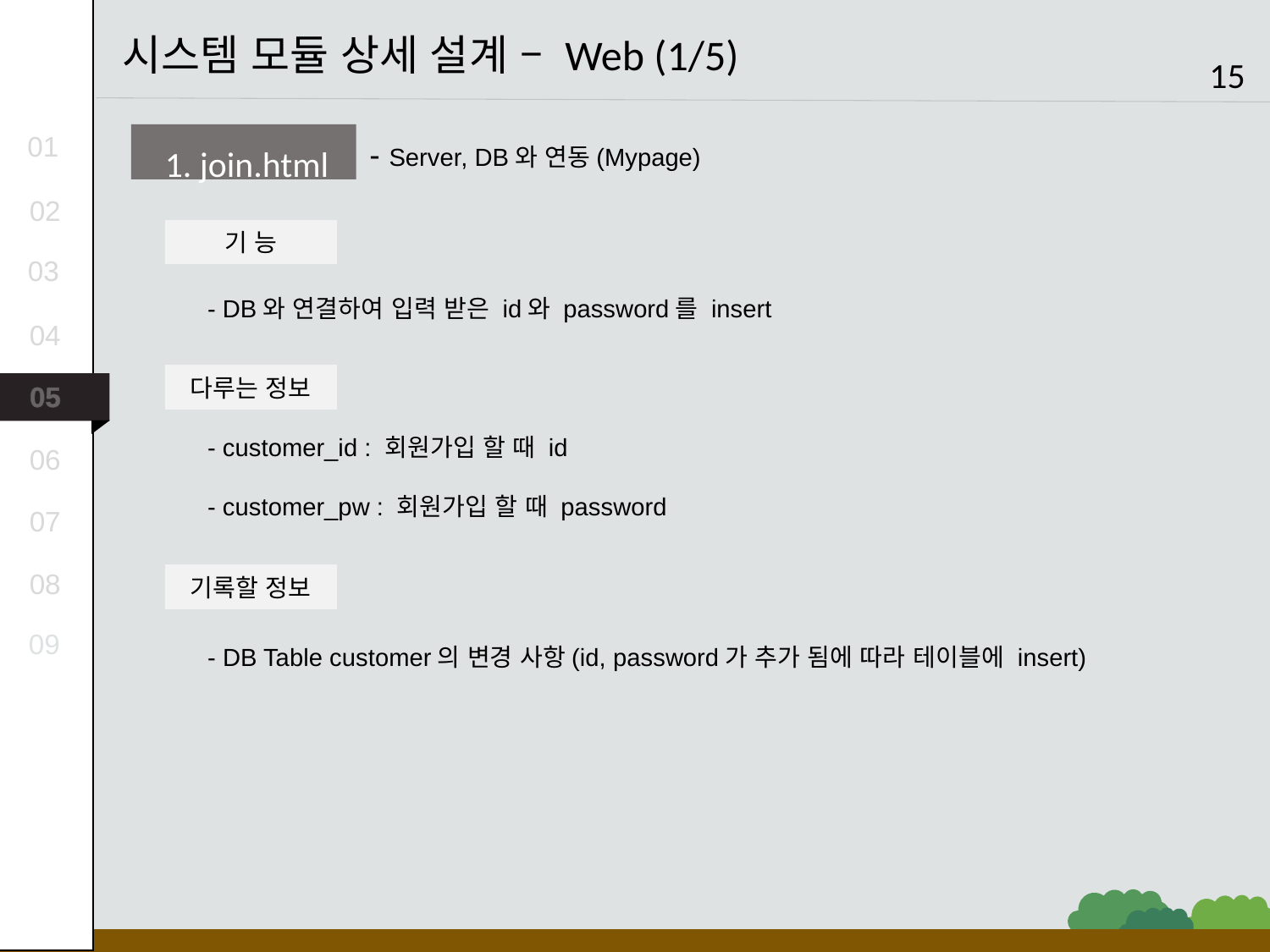

시스템 모듈 상세 설계 – Web (1/5)
15
1. join.html

- Server, DB와 연동(Mypage)
기 능
- DB와 연결하여 입력 받은 id와 password를 insert
다루는 정보
- customer_id : 회원가입 할 때 id
- customer_pw : 회원가입 할 때 password
기록할 정보
- DB Table customer의 변경 사항(id, password가 추가 됨에 따라 테이블에 insert)
01
02
03

04
05

06
07
08
09